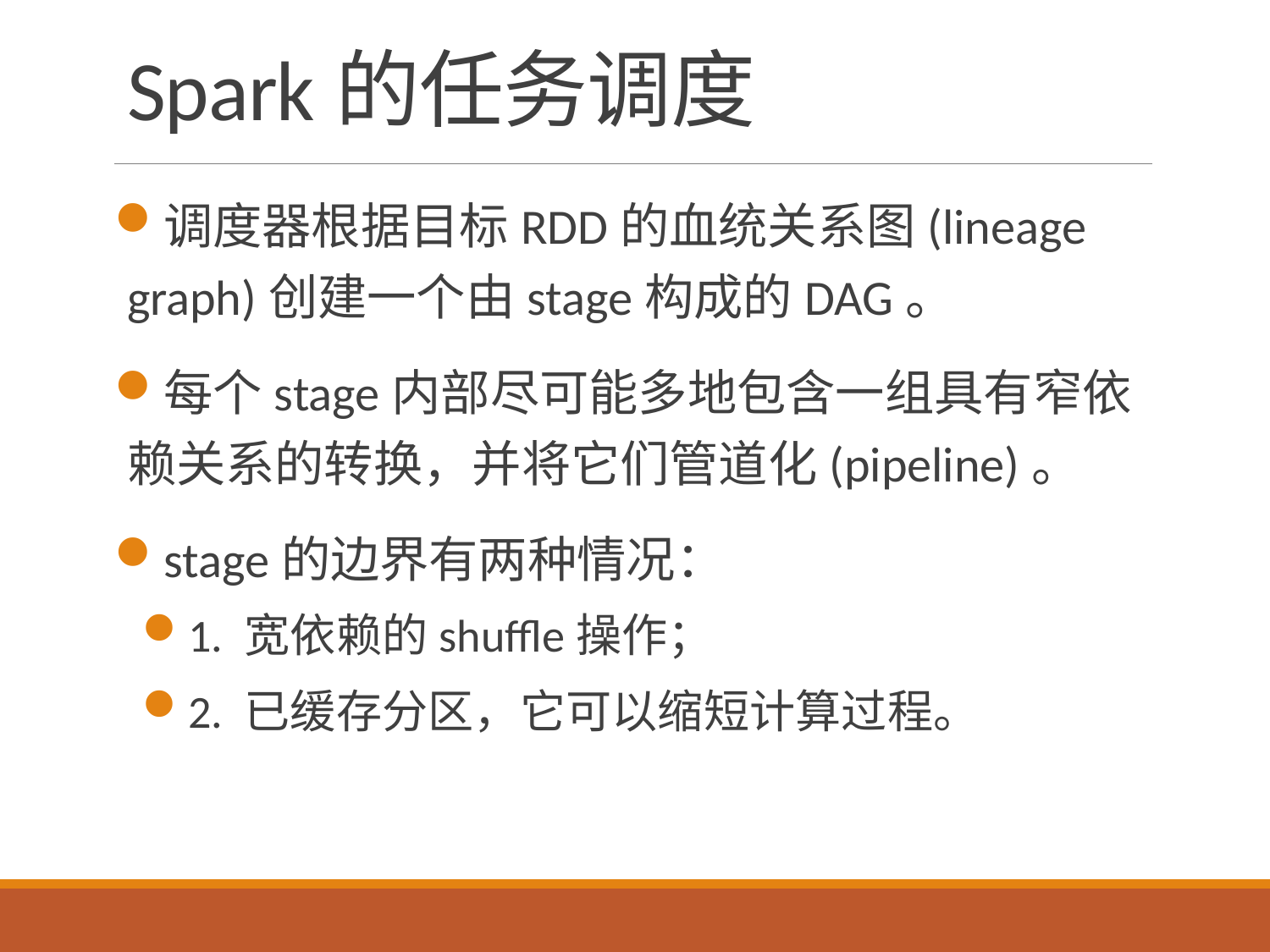

# Spark的任务调度
调度器根据目标RDD的血统关系图(lineage graph)创建一个由stage构成的DAG。
每个stage内部尽可能多地包含一组具有窄依赖关系的转换，并将它们管道化(pipeline)。
stage的边界有两种情况：
1. 宽依赖的shuffle操作；
2. 已缓存分区，它可以缩短计算过程。